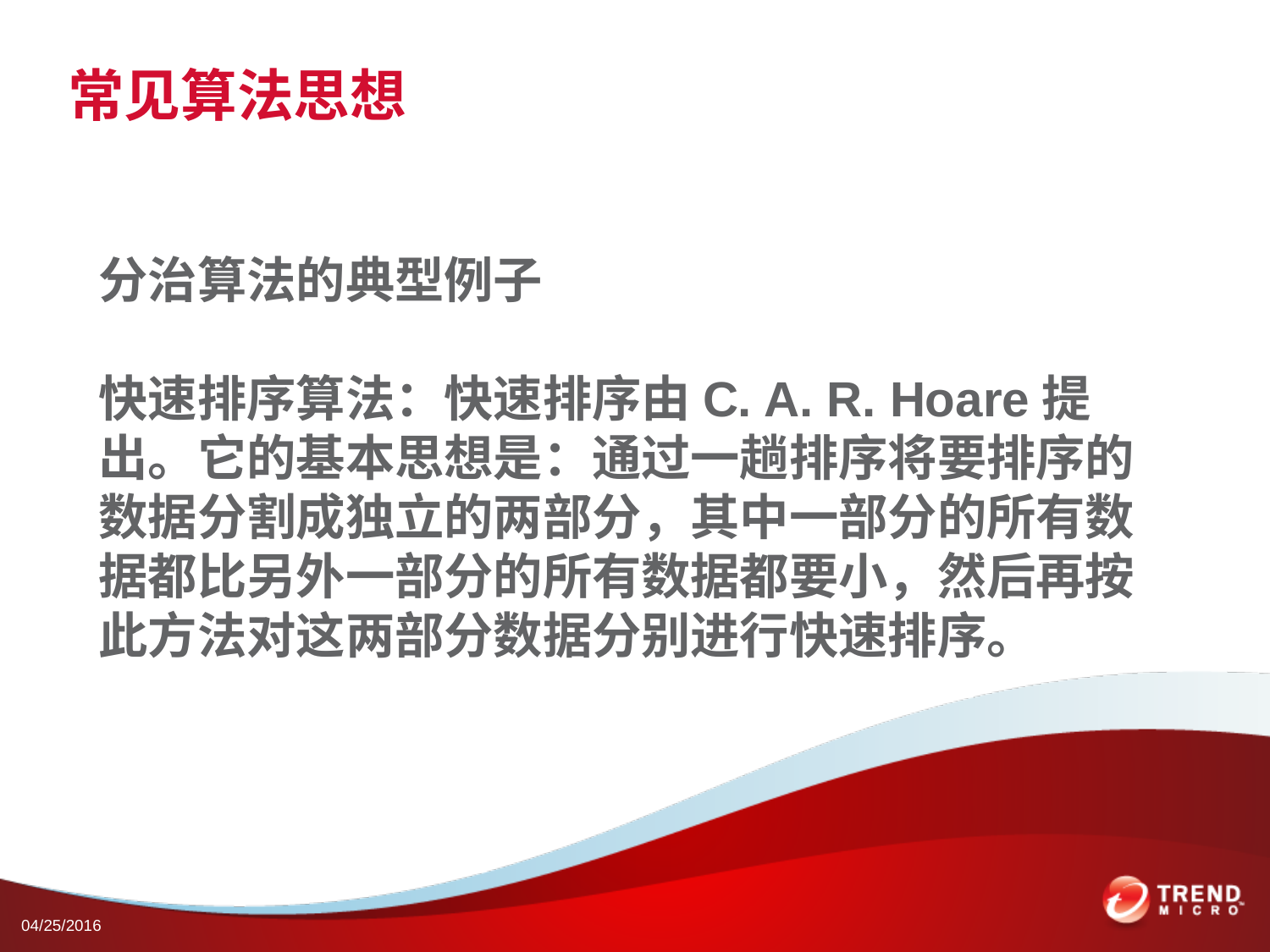

# 常见算法思想
分治算法的典型例子

快速排序算法：快速排序由C. A. R. Hoare提出。它的基本思想是：通过一趟排序将要排序的数据分割成独立的两部分，其中一部分的所有数据都比另外一部分的所有数据都要小，然后再按此方法对这两部分数据分别进行快速排序。
04/25/2016